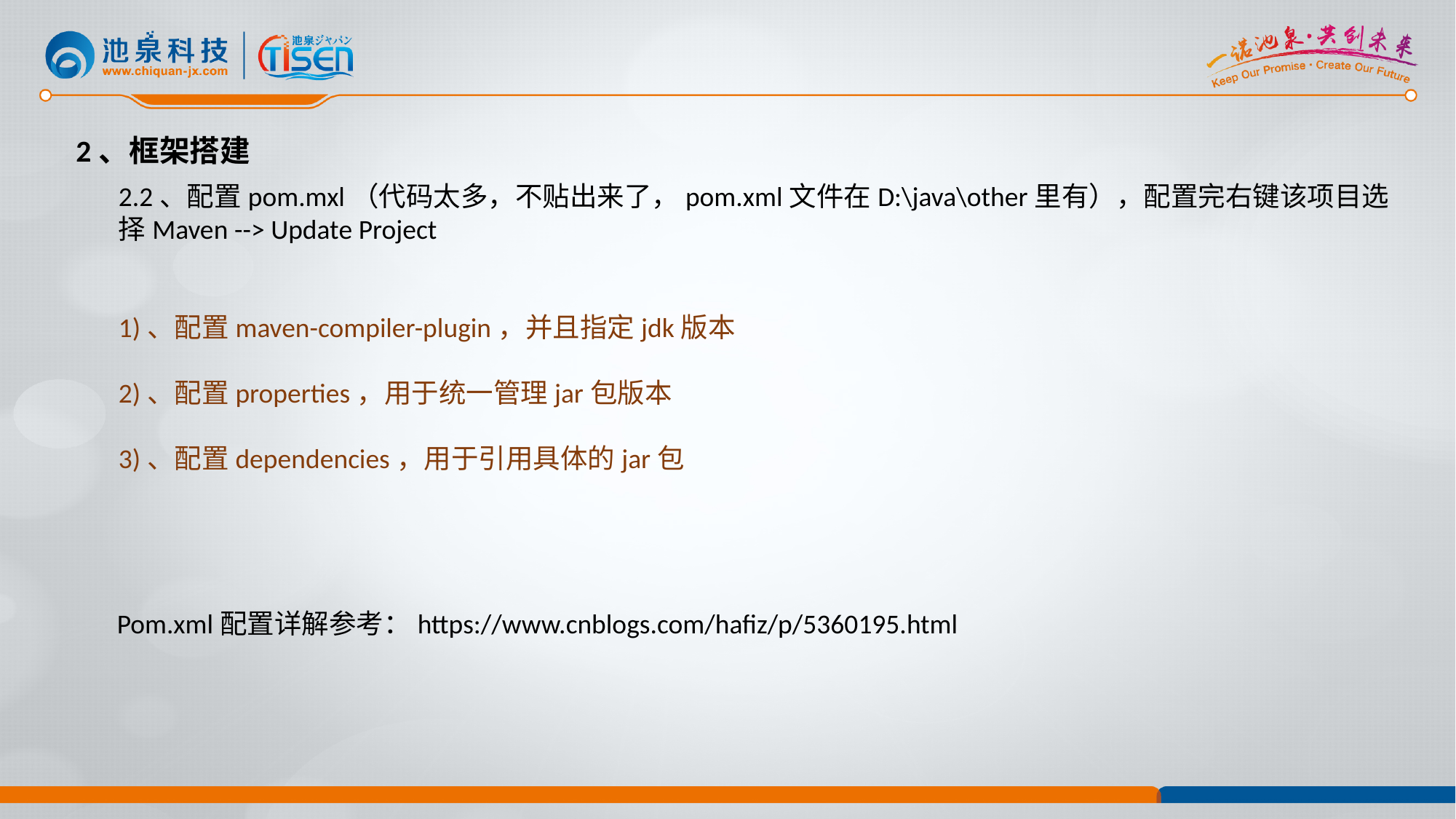

2、框架搭建
2.2、配置pom.mxl（代码太多，不贴出来了，pom.xml文件在D:\java\other里有），配置完右键该项目选择Maven --> Update Project

1)、配置maven-compiler-plugin，并且指定jdk版本
2)、配置properties，用于统一管理jar包版本
3)、配置dependencies，用于引用具体的jar包
Pom.xml配置详解参考：https://www.cnblogs.com/hafiz/p/5360195.html